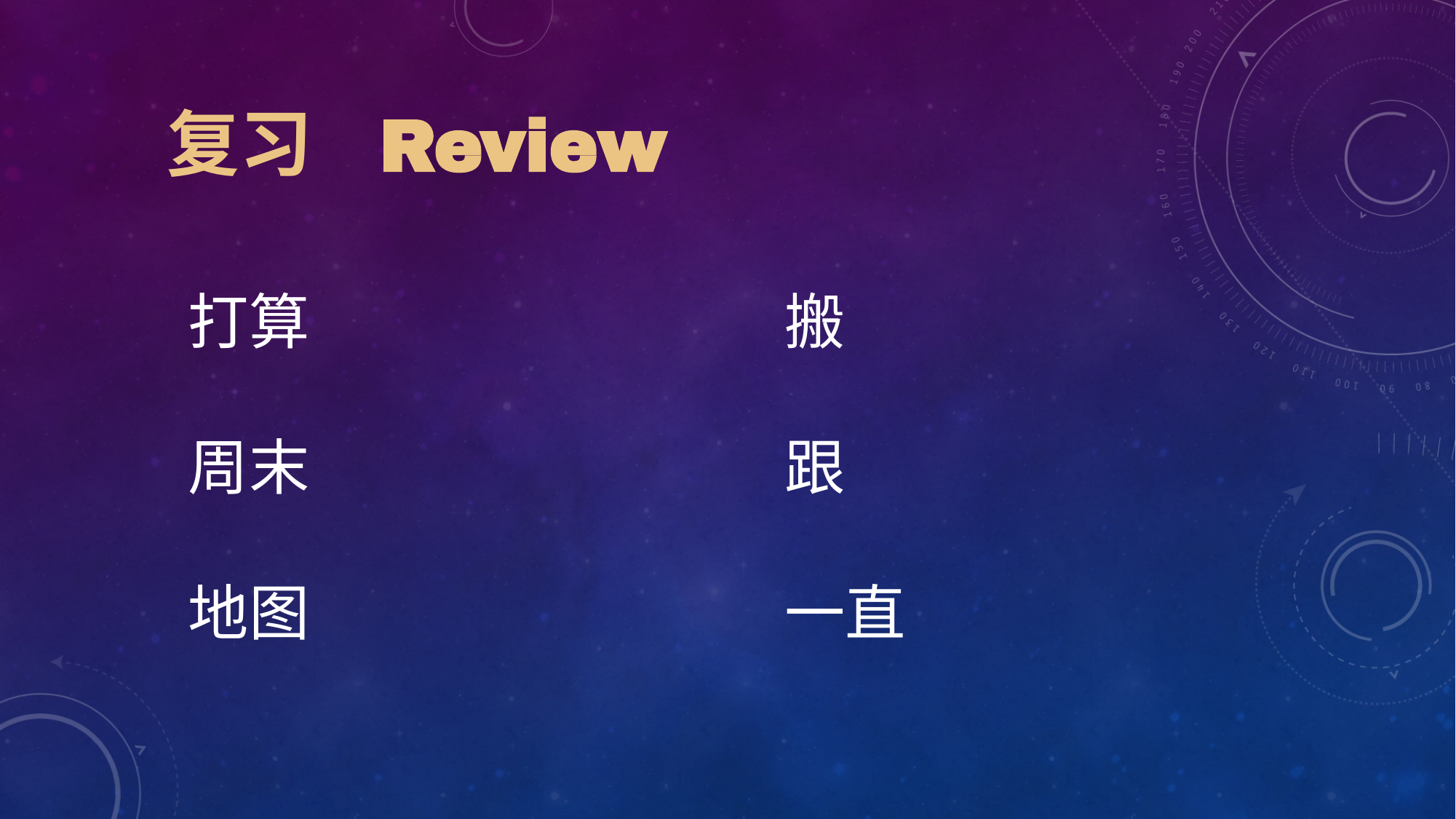

复习   Review
打算

周末

地图
搬

跟

一直